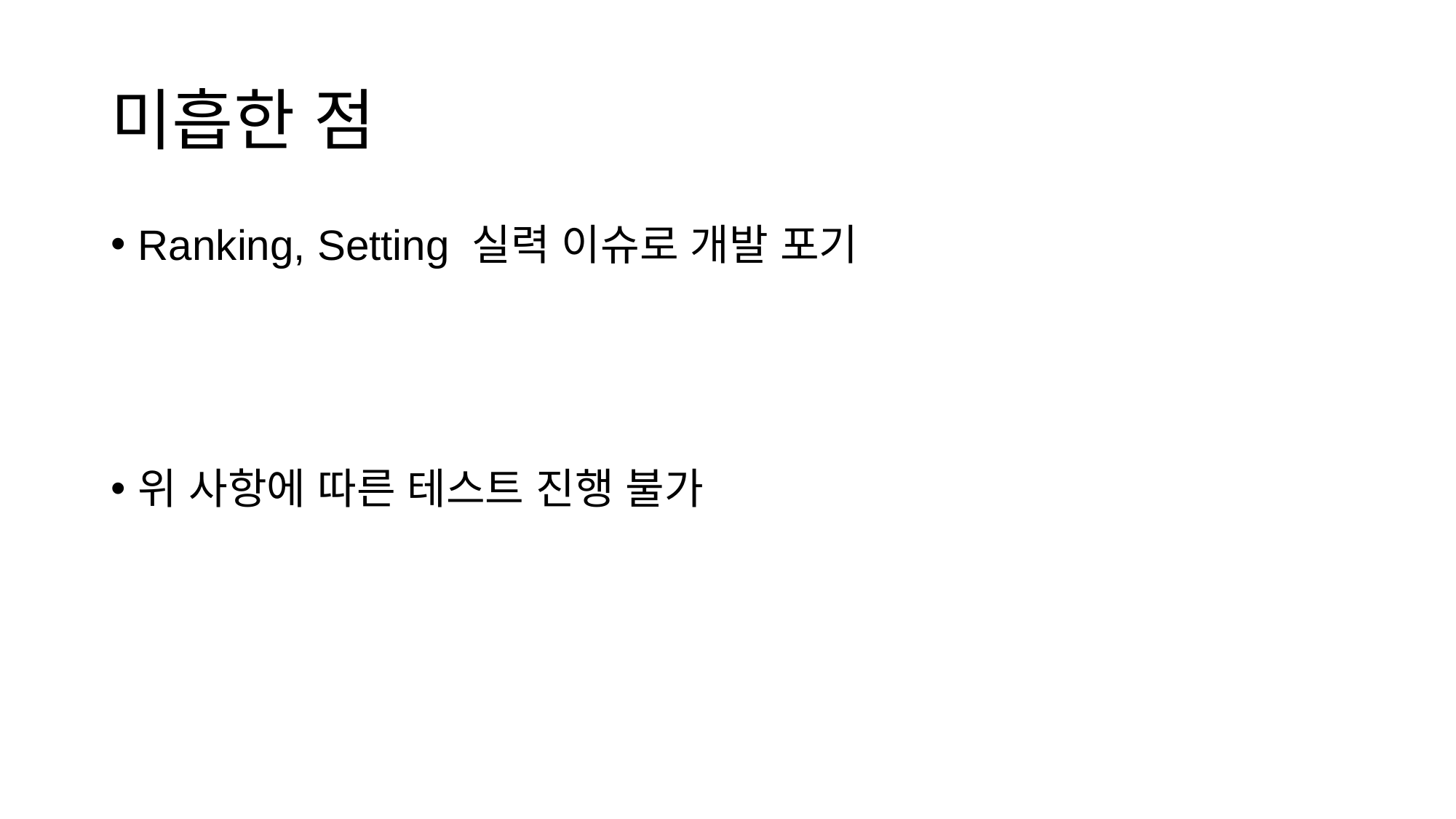

# 미흡한 점
Ranking, Setting 실력 이슈로 개발 포기

위 사항에 따른 테스트 진행 불가